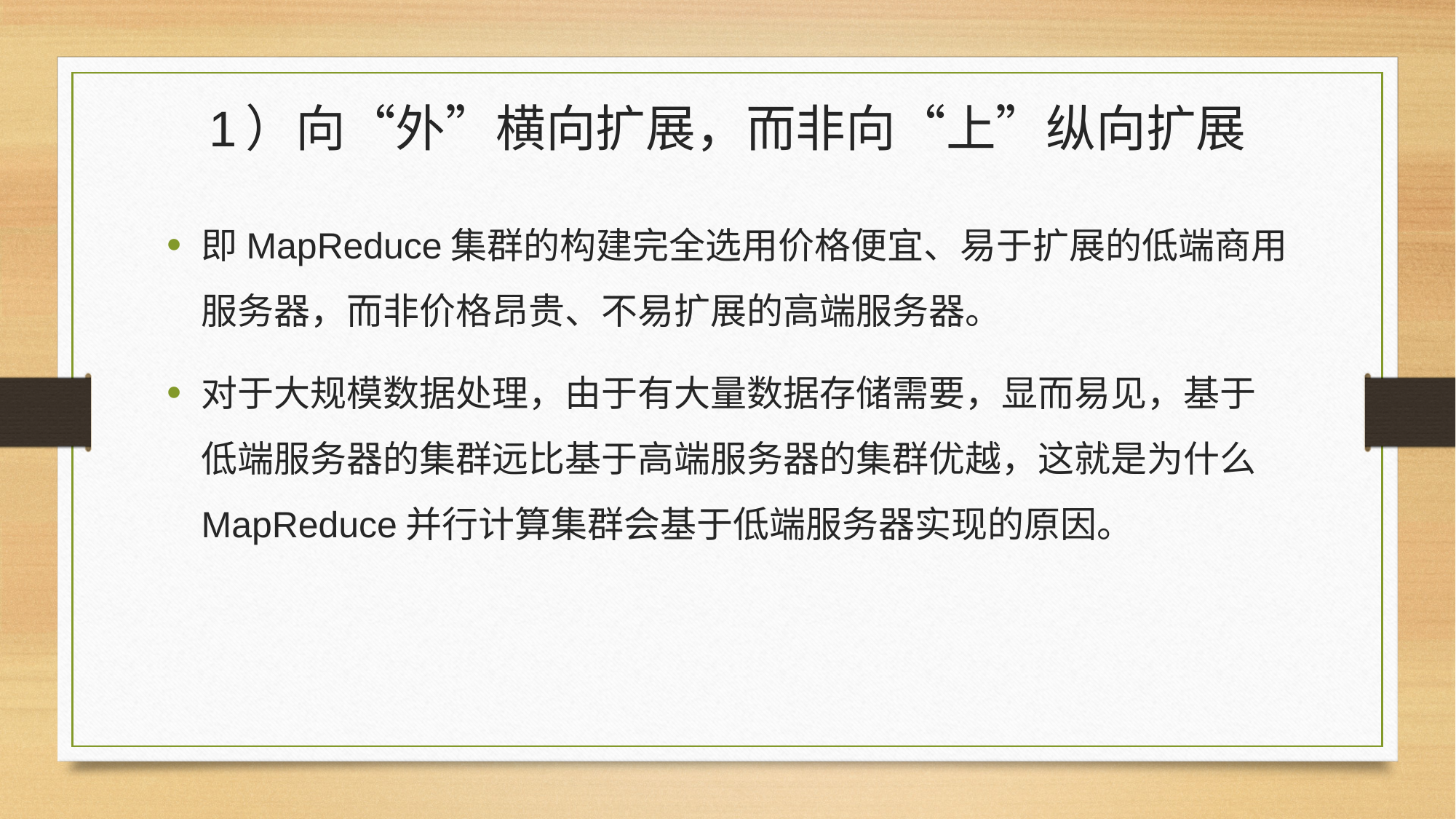

1）向“外”横向扩展，而非向“上”纵向扩展
即MapReduce集群的构建完全选用价格便宜、易于扩展的低端商用服务器，而非价格昂贵、不易扩展的高端服务器。
对于大规模数据处理，由于有大量数据存储需要，显而易见，基于低端服务器的集群远比基于高端服务器的集群优越，这就是为什么MapReduce并行计算集群会基于低端服务器实现的原因。